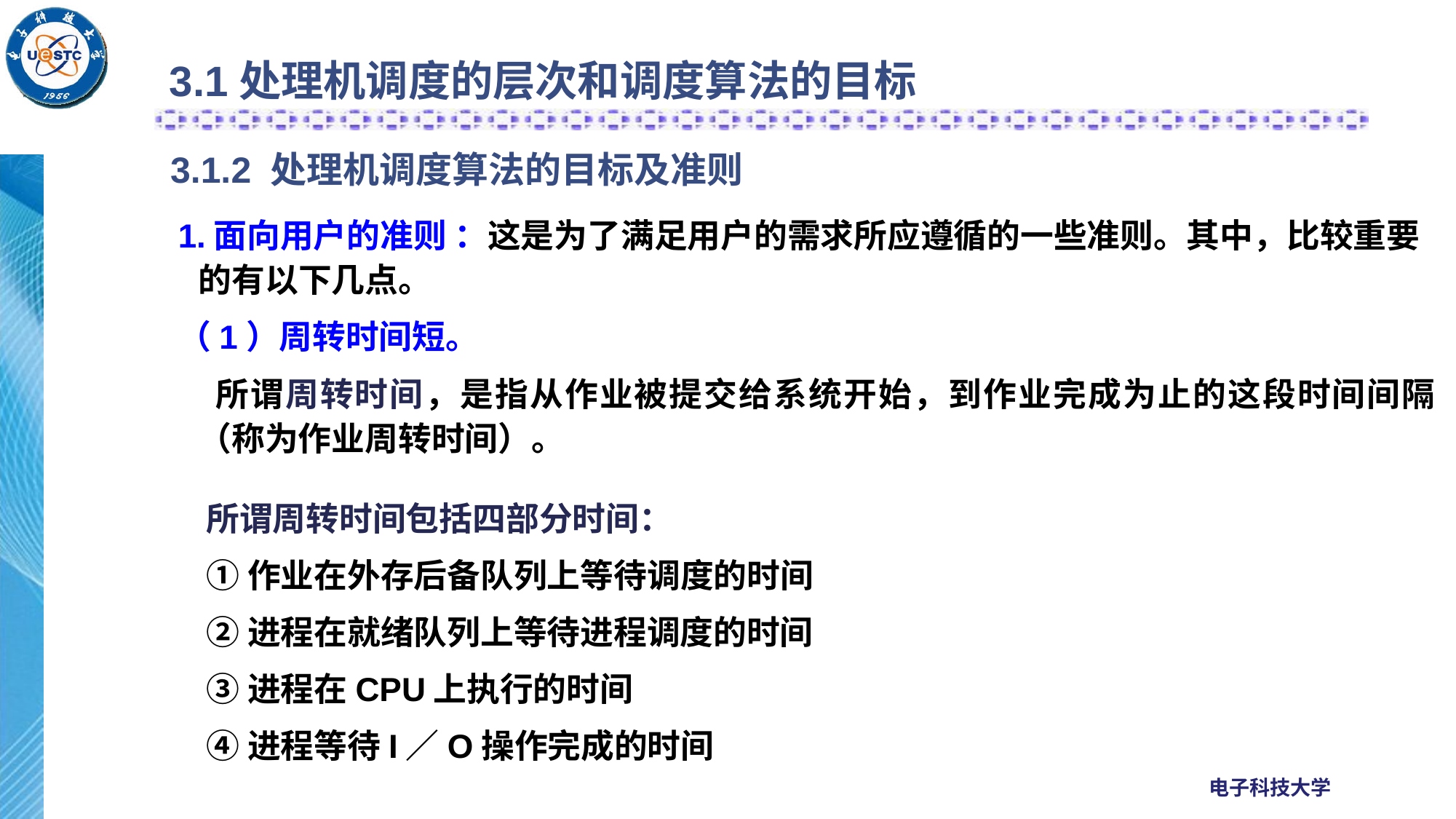

3.1处理机调度的层次和调度算法的目标
# 3.1.2 处理机调度算法的目标及准则
1.面向用户的准则 ：这是为了满足用户的需求所应遵循的一些准则。其中，比较重要的有以下几点。
（1）周转时间短。
   所谓周转时间，是指从作业被提交给系统开始，到作业完成为止的这段时间间隔（称为作业周转时间）。
所谓周转时间包括四部分时间：
①作业在外存后备队列上等待调度的时间
②进程在就绪队列上等待进程调度的时间
③进程在CPU上执行的时间
④进程等待I／O操作完成的时间